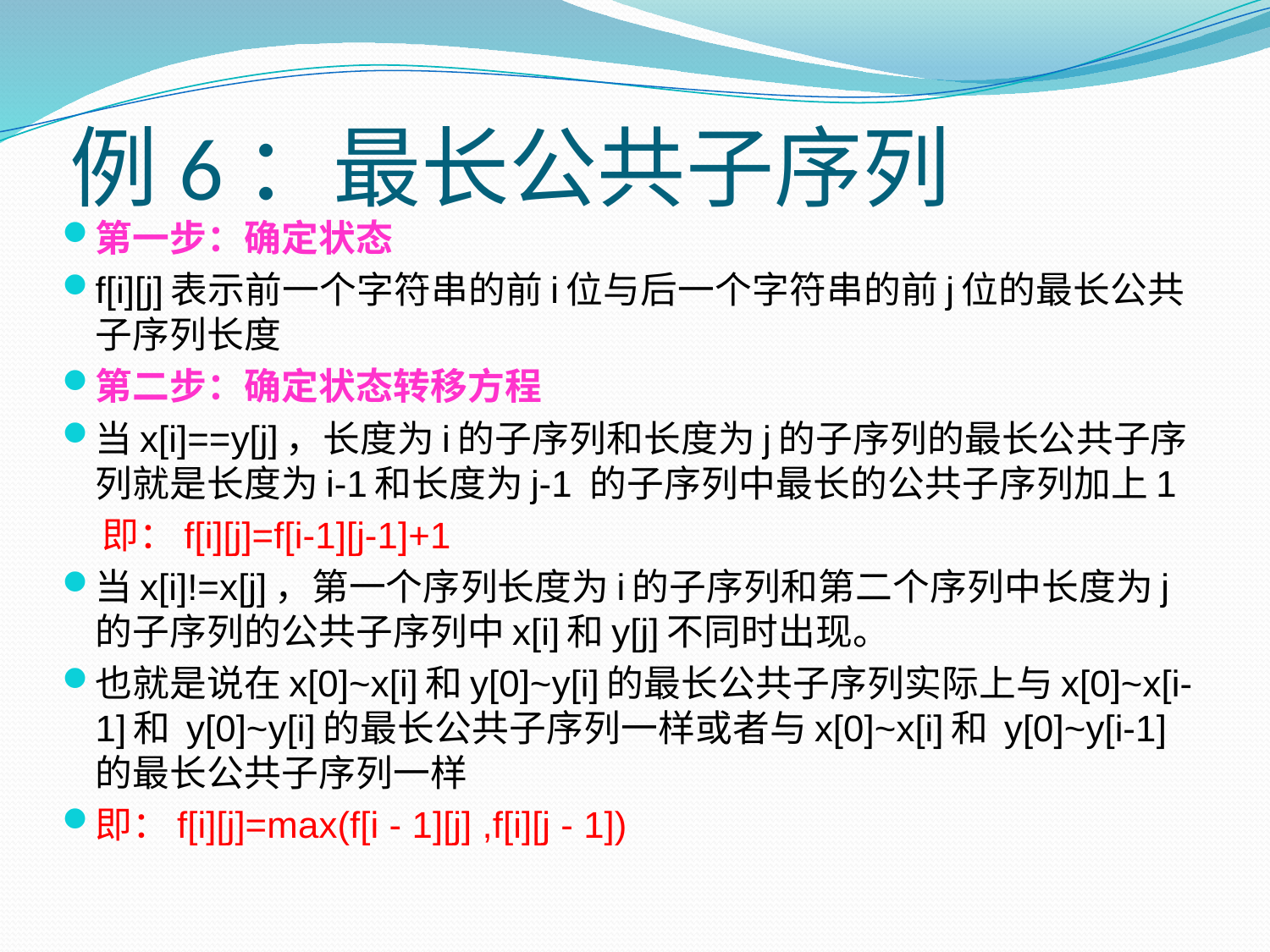

# 例6：最长公共子序列
第一步：确定状态
f[i][j]表示前一个字符串的前i位与后一个字符串的前j位的最长公共子序列长度
第二步：确定状态转移方程
当x[i]==y[j]，长度为i的子序列和长度为j的子序列的最长公共子序列就是长度为i-1和长度为j-1 的子序列中最长的公共子序列加上1
    即：f[i][j]=f[i-1][j-1]+1
当x[i]!=x[j]，第一个序列长度为i的子序列和第二个序列中长度为j的子序列的公共子序列中x[i]和y[j]不同时出现。
也就是说在x[0]~x[i]和y[0]~y[i]的最长公共子序列实际上与x[0]~x[i-1]和 y[0]~y[i]的最长公共子序列一样或者与x[0]~x[i]和 y[0]~y[i-1]的最长公共子序列一样
即：f[i][j]=max(f[i - 1][j] ,f[i][j - 1])